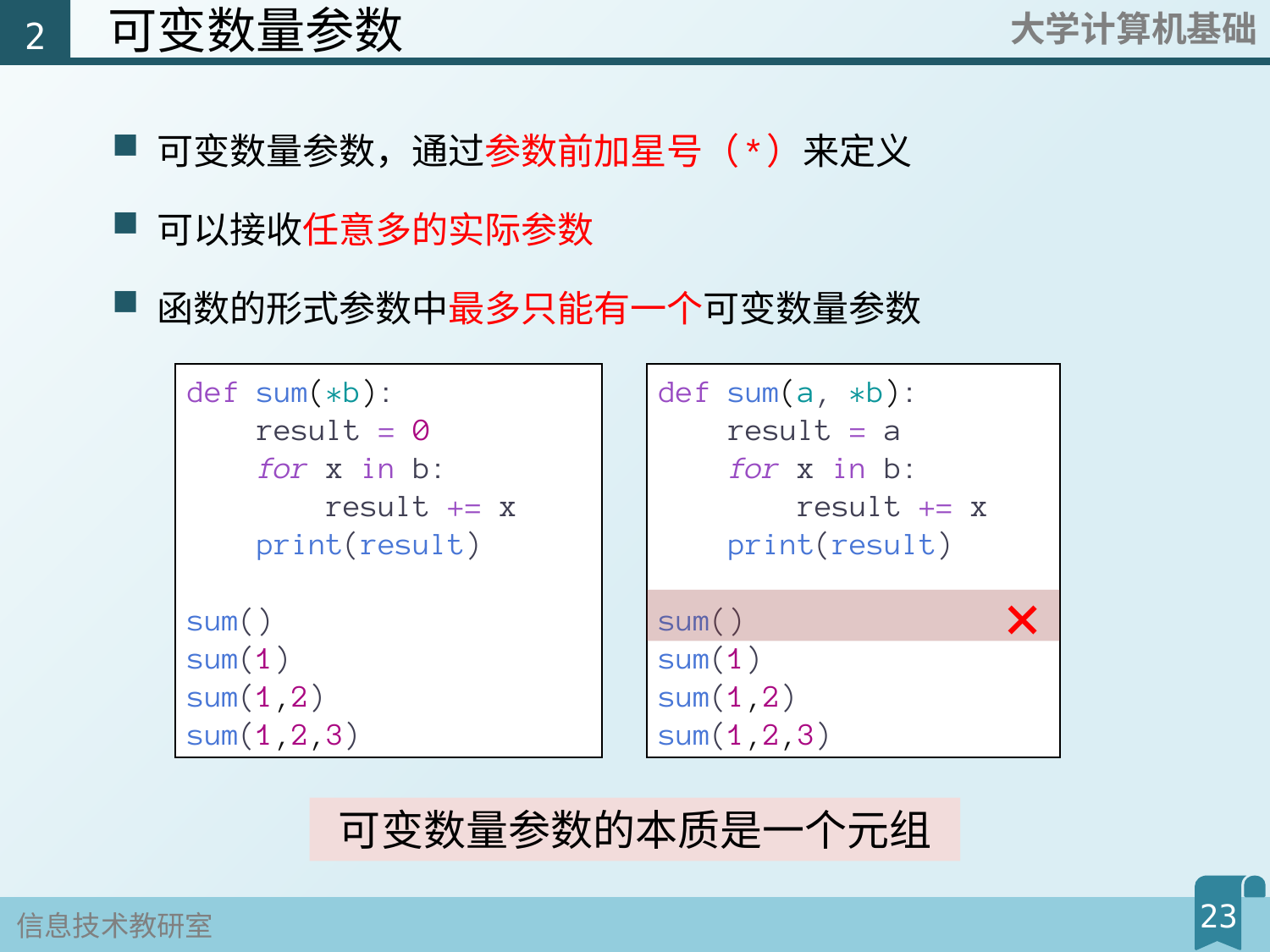

2
# 可变数量参数
可变数量参数，通过参数前加星号（*）来定义
可以接收任意多的实际参数
函数的形式参数中最多只能有一个可变数量参数
def sum(a, *b):
    result = a
    for x in b:
        result += x
    print(result)
sum()
sum(1)
sum(1,2)
sum(1,2,3)
def sum(*b):
    result = 0
    for x in b:
        result += x
    print(result)
sum()
sum(1)
sum(1,2)
sum(1,2,3)
×

可变数量参数的本质是一个元组
23